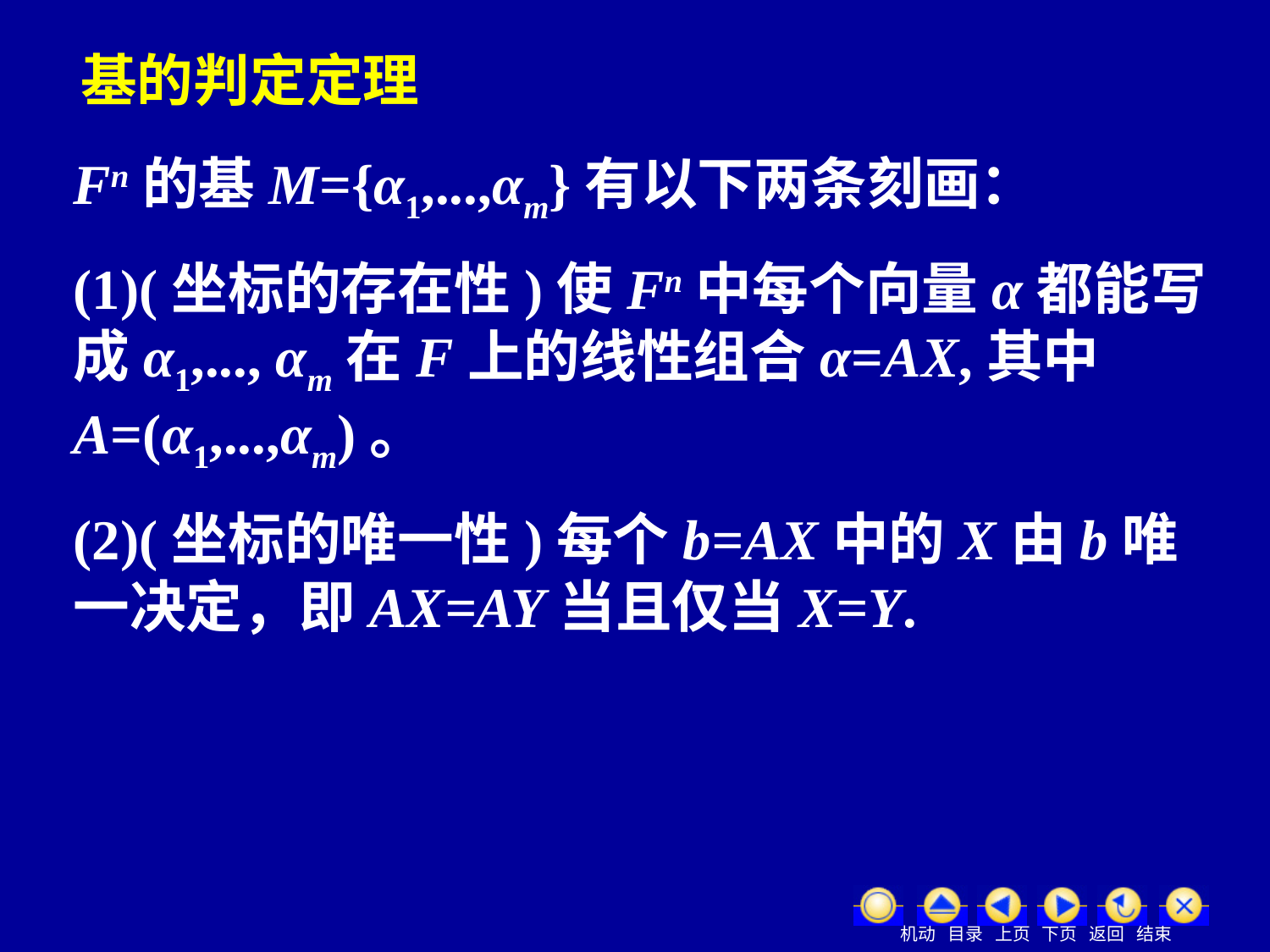

基的判定定理
Fn的基M={α1,...,αm}有以下两条刻画：
(1)(坐标的存在性)使Fn中每个向量α都能写成α1,..., αm在F上的线性组合α=AX,其中A=(α1,...,αm)。
(2)(坐标的唯一性)每个b=AX中的X由b唯一决定，即AX=AY当且仅当X=Y.